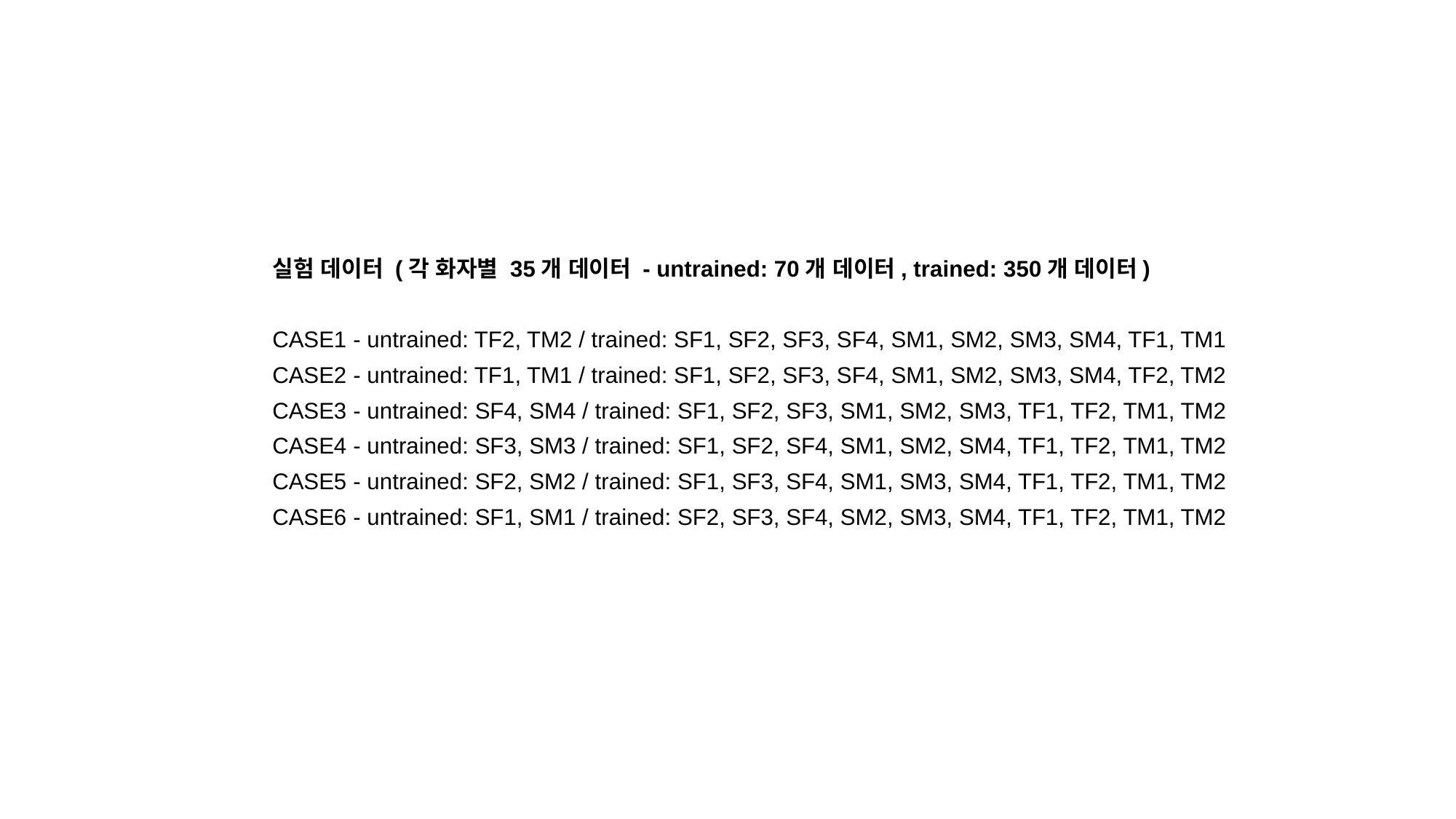

실험 데이터 (각 화자별 35개 데이터 - untrained: 70개 데이터, trained: 350개 데이터)

CASE1 - untrained: TF2, TM2 / trained: SF1, SF2, SF3, SF4, SM1, SM2, SM3, SM4, TF1, TM1
CASE2 - untrained: TF1, TM1 / trained: SF1, SF2, SF3, SF4, SM1, SM2, SM3, SM4, TF2, TM2
CASE3 - untrained: SF4, SM4 / trained: SF1, SF2, SF3, SM1, SM2, SM3, TF1, TF2, TM1, TM2
CASE4 - untrained: SF3, SM3 / trained: SF1, SF2, SF4, SM1, SM2, SM4, TF1, TF2, TM1, TM2
CASE5 - untrained: SF2, SM2 / trained: SF1, SF3, SF4, SM1, SM3, SM4, TF1, TF2, TM1, TM2
CASE6 - untrained: SF1, SM1 / trained: SF2, SF3, SF4, SM2, SM3, SM4, TF1, TF2, TM1, TM2